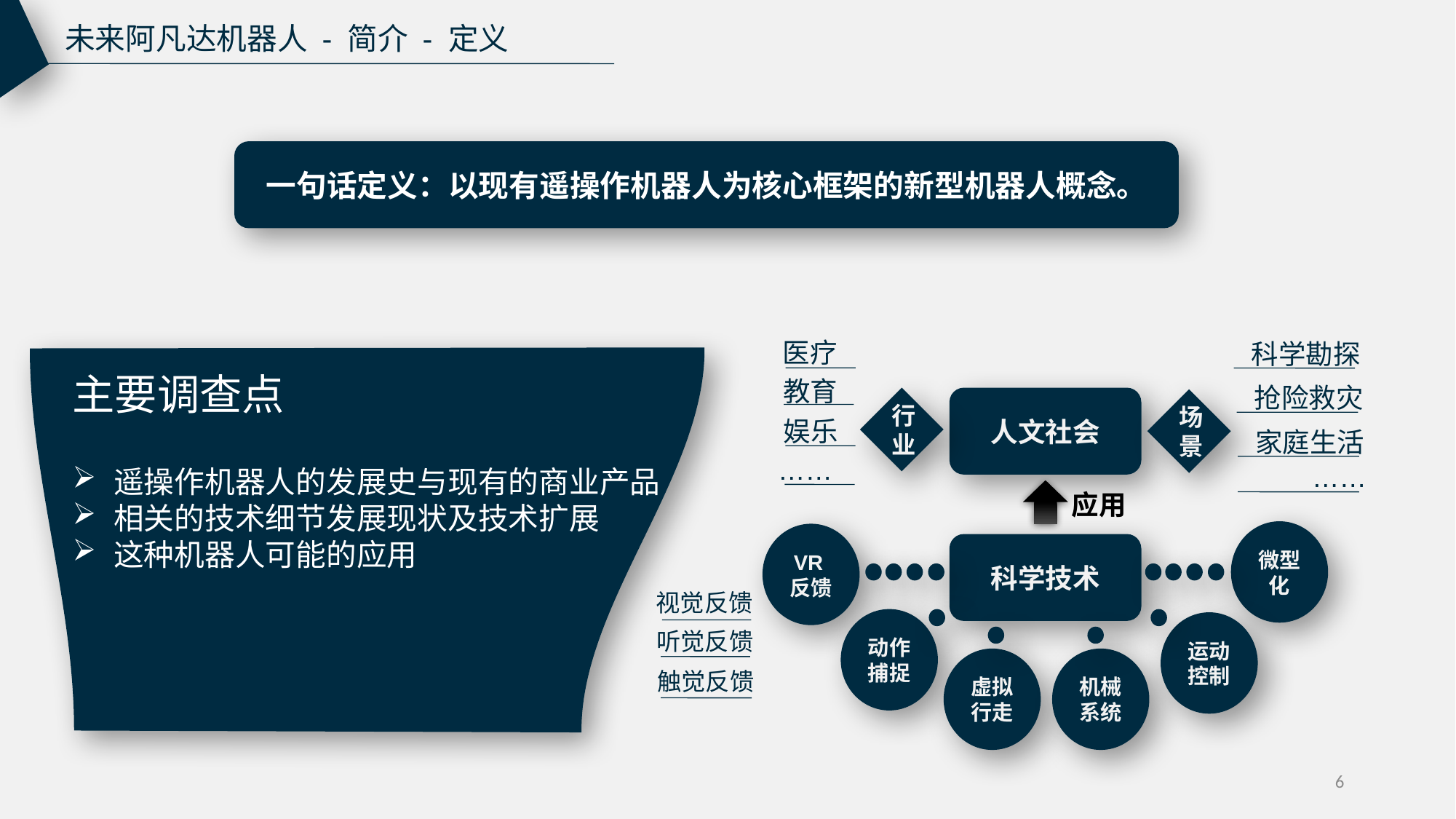

未来阿凡达机器人 - 简介 - 定义

一句话定义：以现有遥操作机器人为核心框架的新型机器人概念。
医疗

教育

娱乐

……

科学勘探

抢险救灾

家庭生活

……

行业
人文社会
场景

应用
微型化

VR反馈

视觉反馈

听觉反馈

触觉反馈

科学技术
动作捕捉

运动控制

虚拟行走

机械系统

主要调查点

遥操作机器人的发展史与现有的商业产品
相关的技术细节发展现状及技术扩展
这种机器人可能的应用
6